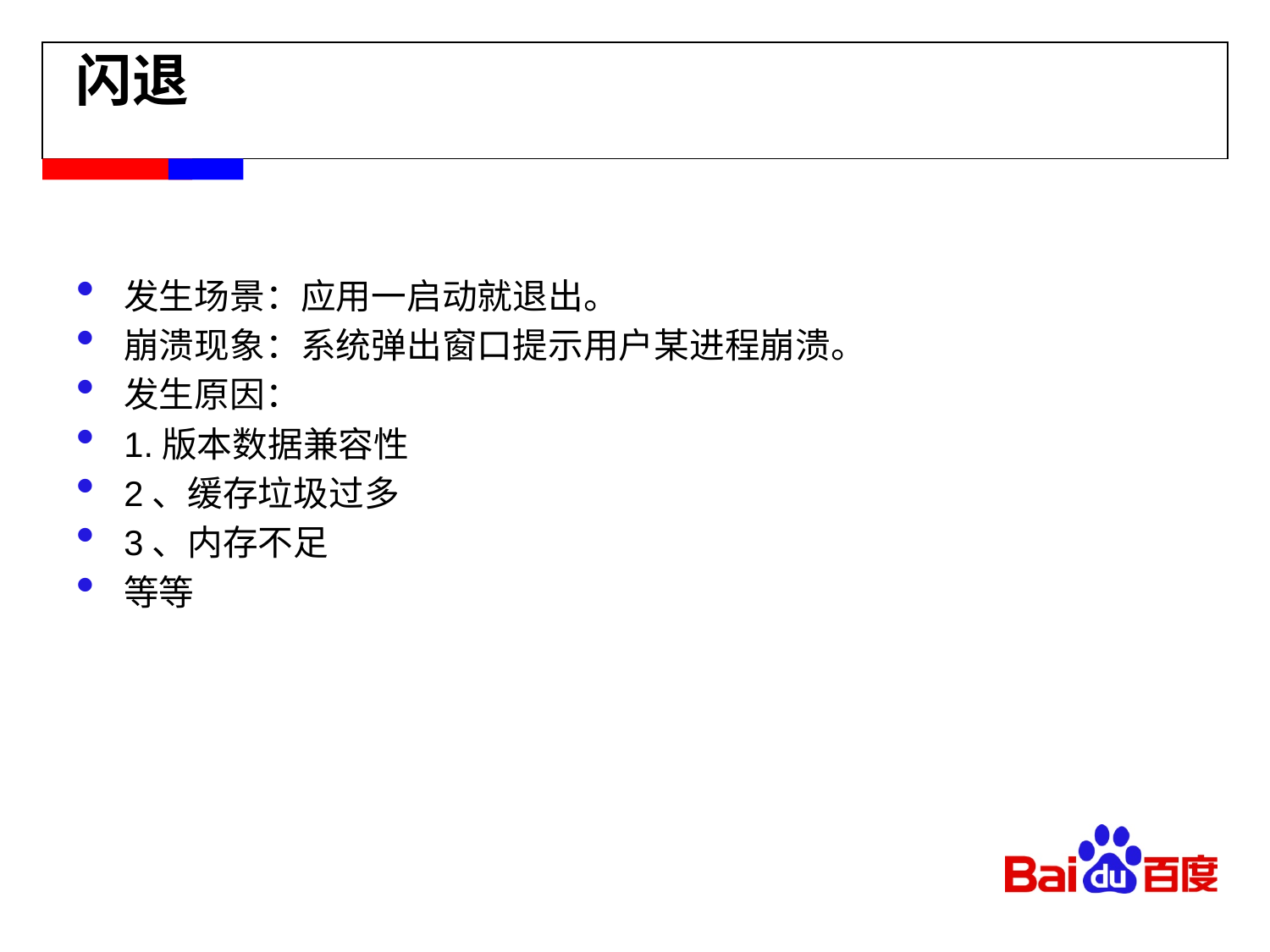

# 闪退

发生场景：应用一启动就退出。
崩溃现象：系统弹出窗口提示用户某进程崩溃。
发生原因：
1.版本数据兼容性
2、缓存垃圾过多
3、内存不足
等等